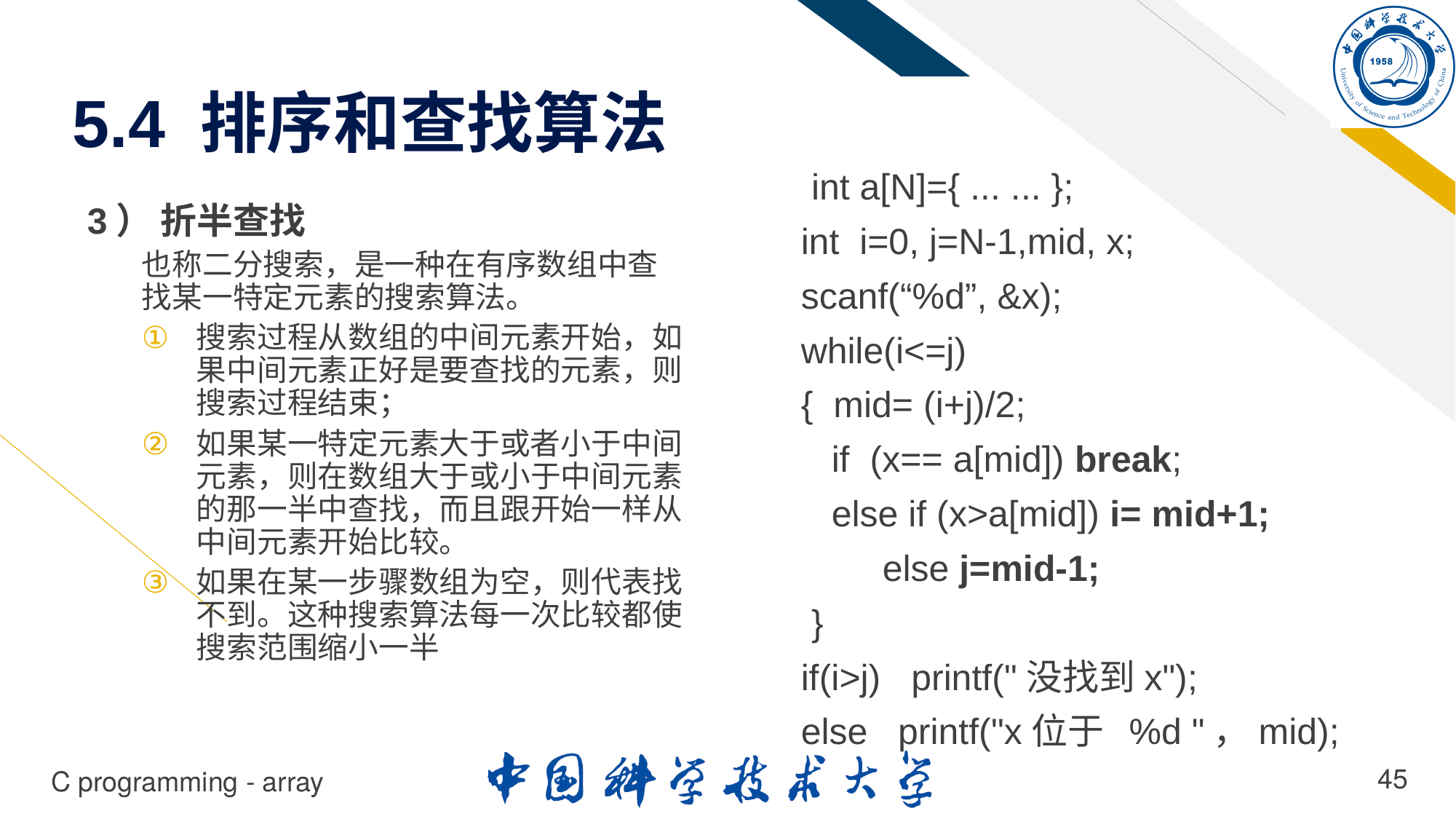

# 5.4 排序和查找算法
 int a[N]={ ... ... };
int  i=0, j=N-1,mid, x;
scanf(“%d”, &x);
while(i<=j)
{  mid= (i+j)/2;
   if  (x== a[mid]) break;
   else if (x>a[mid]) i= mid+1;
        else j=mid-1;
 }
if(i>j)   printf("没找到x");
else   printf("x位于  %d "，mid);
3） 折半查找
也称二分搜索，是一种在有序数组中查找某一特定元素的搜索算法。
搜索过程从数组的中间元素开始，如果中间元素正好是要查找的元素，则搜索过程结束；
如果某一特定元素大于或者小于中间元素，则在数组大于或小于中间元素的那一半中查找，而且跟开始一样从中间元素开始比较。
如果在某一步骤数组为空，则代表找不到。这种搜索算法每一次比较都使搜索范围缩小一半

C programming - array
45